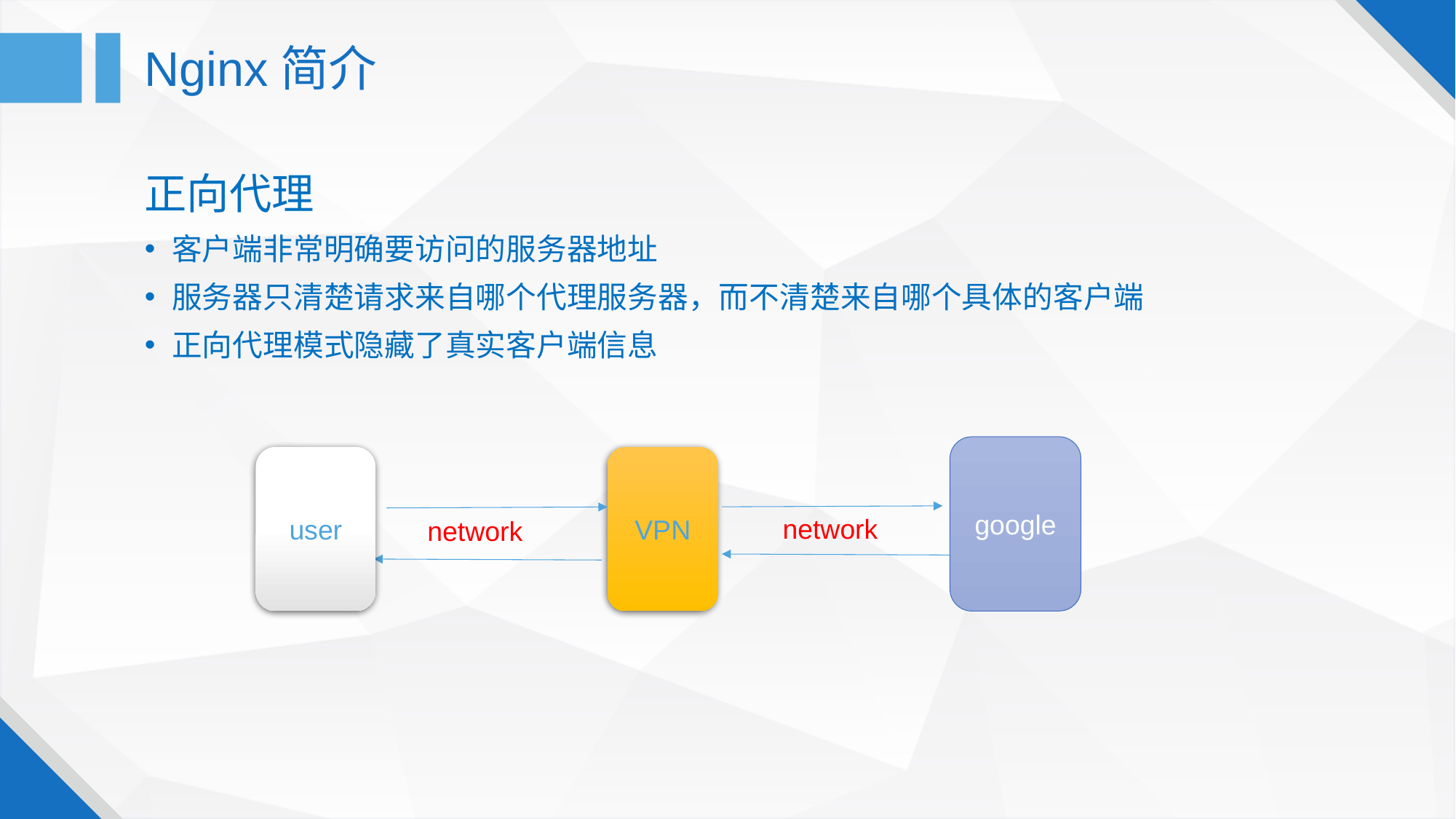

# Nginx简介
正向代理
客户端非常明确要访问的服务器地址
服务器只清楚请求来自哪个代理服务器，而不清楚来自哪个具体的客户端
正向代理模式隐藏了真实客户端信息

google
user
VPN
network
network